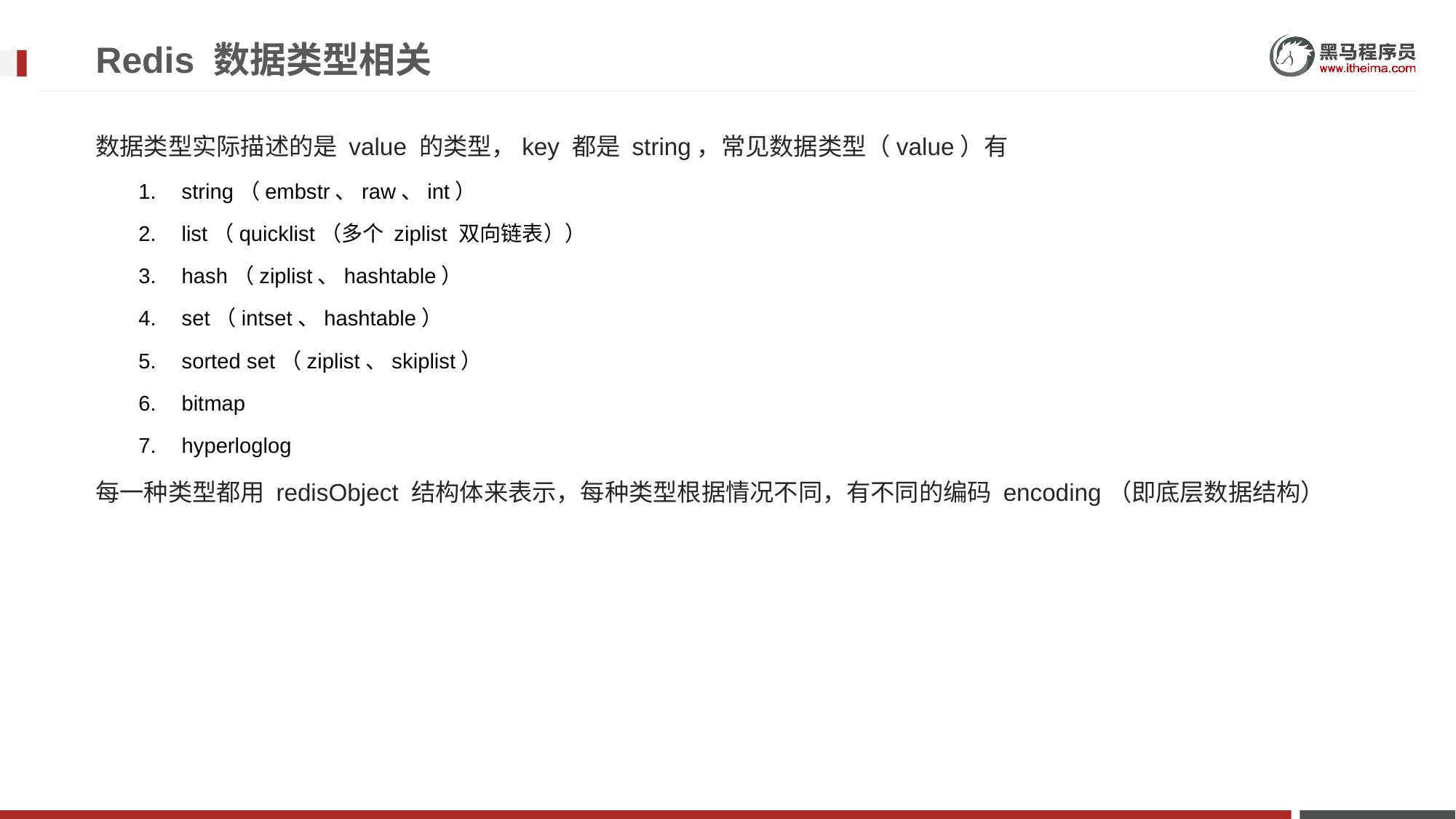

# Redis 数据类型相关
数据类型实际描述的是 value 的类型，key 都是 string，常见数据类型（value）有
string（embstr、raw、int）
list（quicklist（多个 ziplist 双向链表））
hash（ziplist、hashtable）
set（intset、hashtable）
sorted set（ziplist、skiplist）
bitmap
hyperloglog
每一种类型都用 redisObject 结构体来表示，每种类型根据情况不同，有不同的编码 encoding（即底层数据结构）